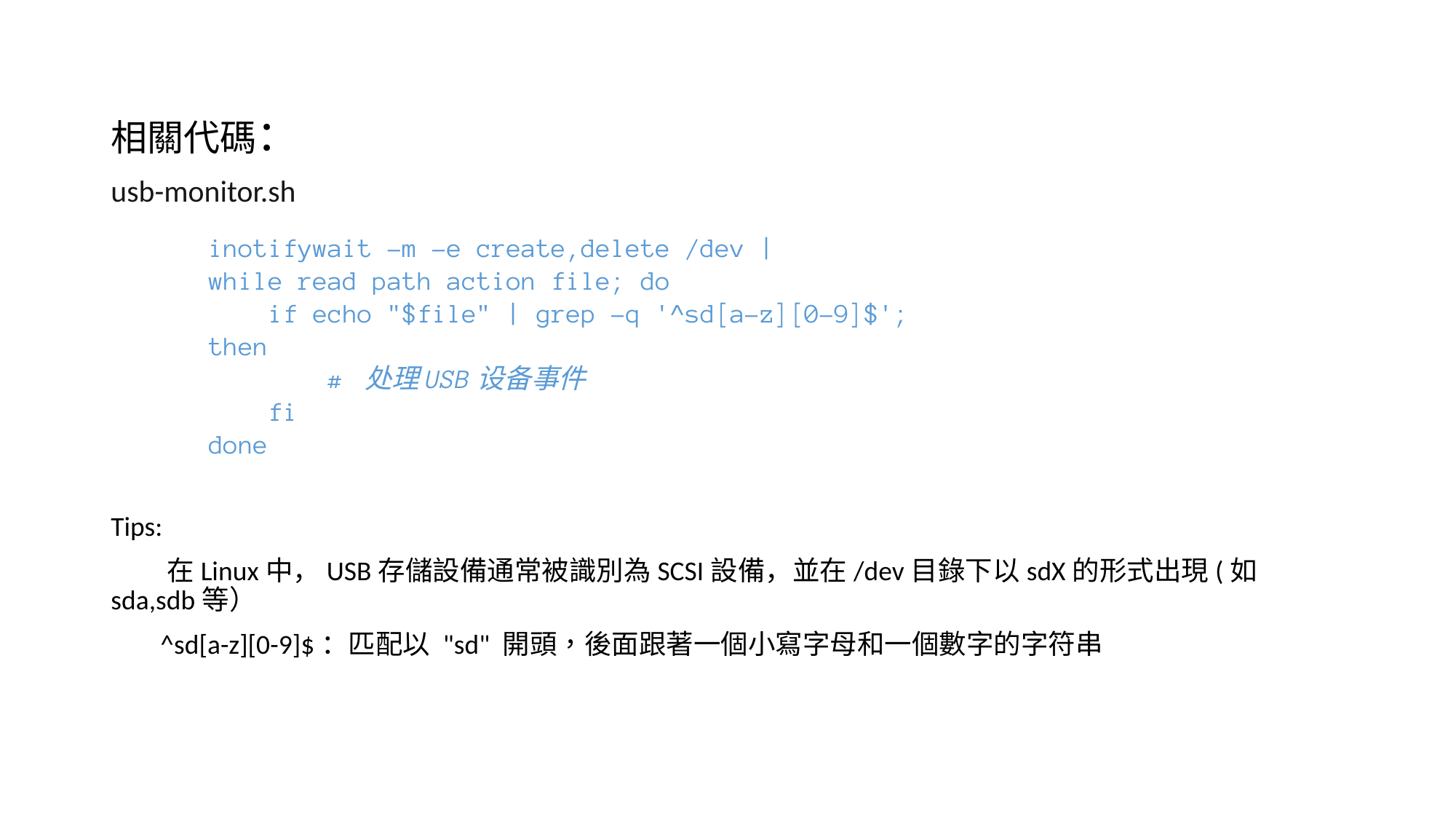

相關代碼：
usb-monitor.sh

Tips:
        在Linux中，USB存儲設備通常被識別為SCSI設備，並在/dev目錄下以sdX的形式出現(如sda,sdb等）
        ^sd[a-z][0-9]$：匹配以 "sd" 開頭，後面跟著一個小寫字母和一個數字的字符串
inotifywait -m -e create,delete /dev |
while read path action file; do
    if echo "$file" | grep -q '^sd[a-z][0-9]$'; then
        # 处理USB设备事件
    fi
done